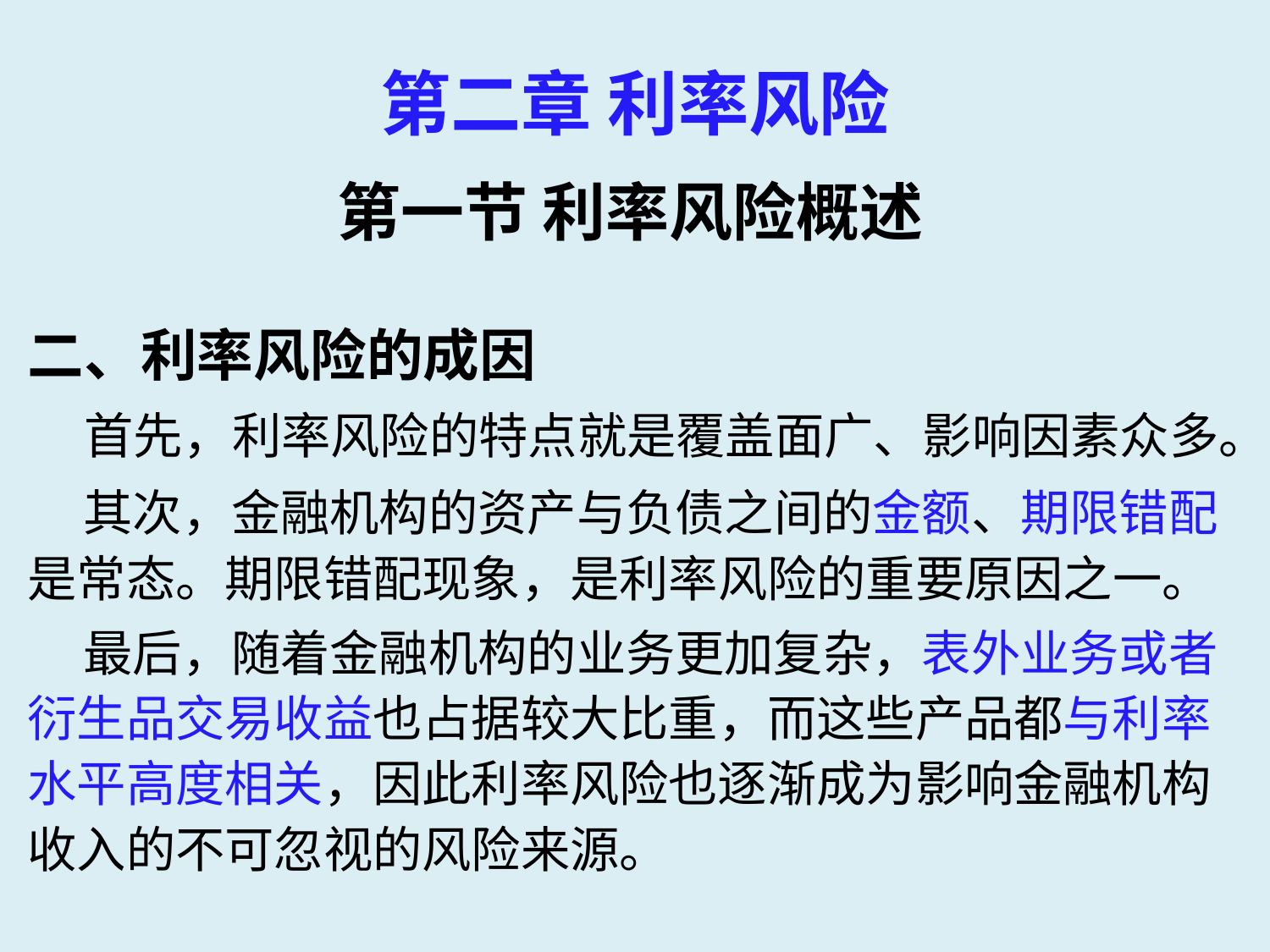

# 第二章 利率风险
第一节 利率风险概述

二、利率风险的成因
   首先，利率风险的特点就是覆盖面广、影响因素众多。
    其次，金融机构的资产与负债之间的金额、期限错配是常态。期限错配现象，是利率风险的重要原因之一。
    最后，随着金融机构的业务更加复杂，表外业务或者衍生品交易收益也占据较大比重，而这些产品都与利率水平高度相关，因此利率风险也逐渐成为影响金融机构收入的不可忽视的风险来源。